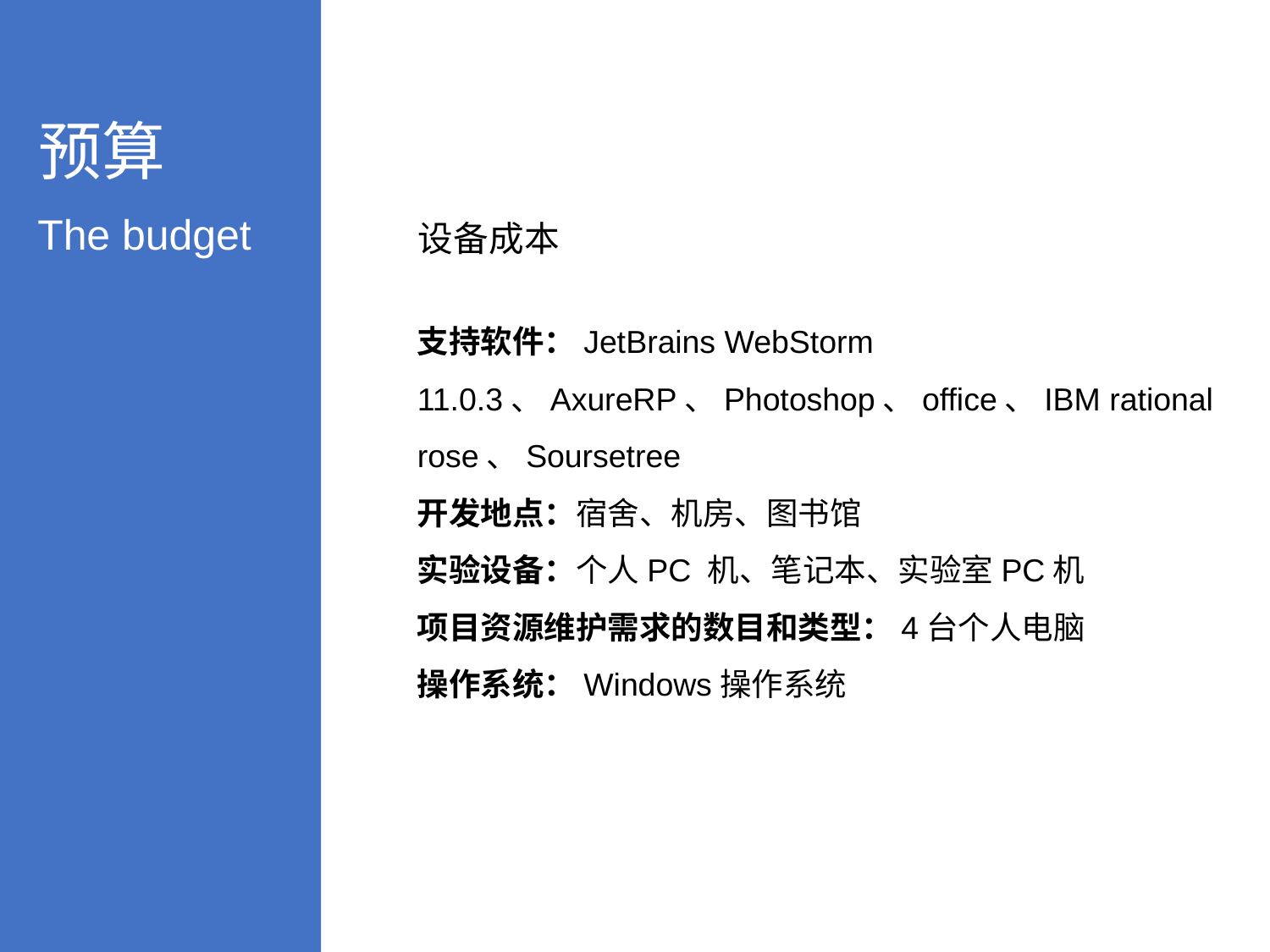

预算
The budget
设备成本
支持软件：JetBrains WebStorm 11.0.3、AxureRP、Photoshop、office、IBM rational rose、Soursetree
开发地点：宿舍、机房、图书馆
实验设备：个人PC 机、笔记本、实验室PC机
项目资源维护需求的数目和类型：4台个人电脑
操作系统：Windows操作系统